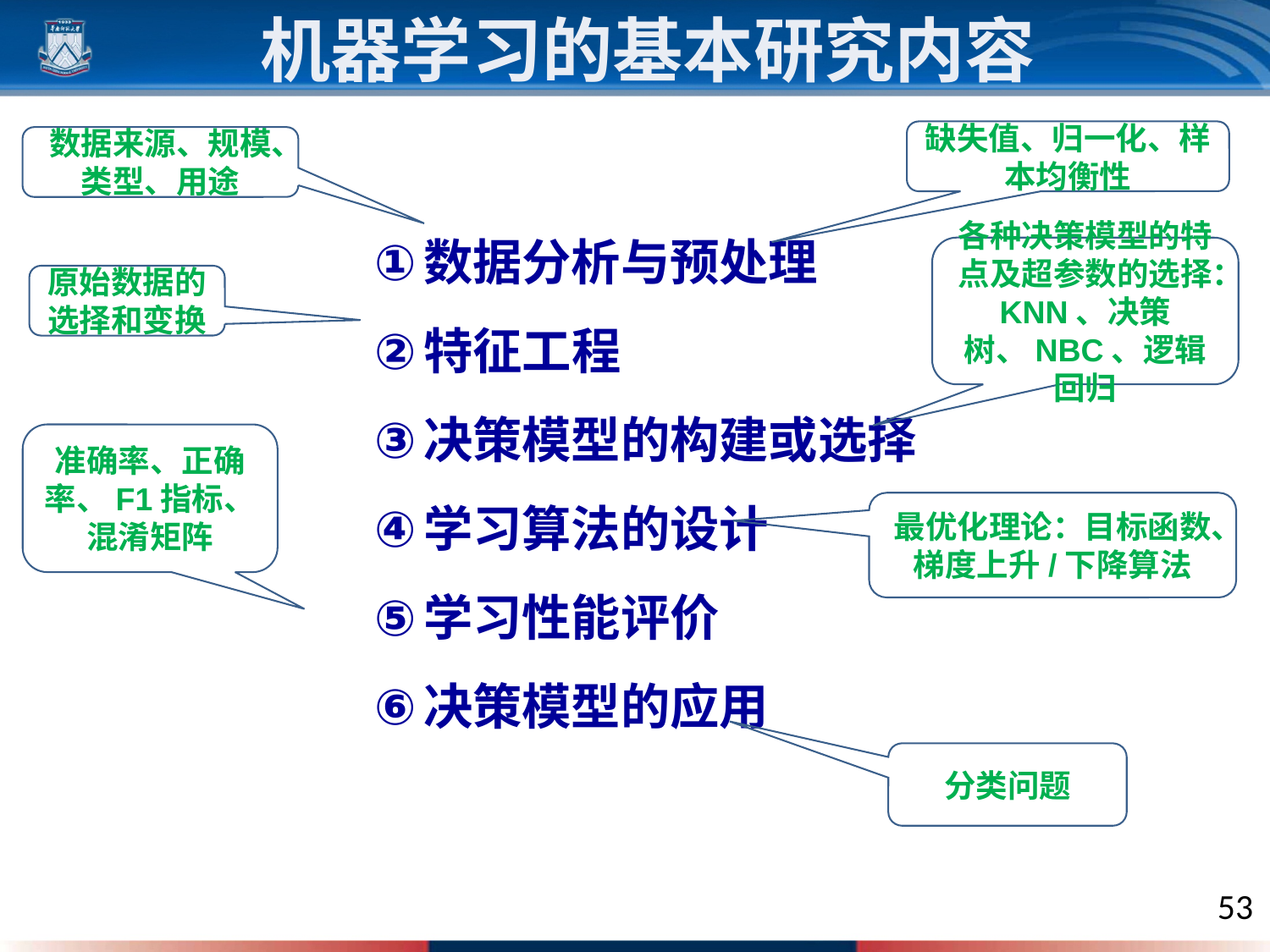

机器学习的基本研究内容
缺失值、归一化、样本均衡性
数据来源、规模、类型、用途
数据分析与预处理
特征工程
决策模型的构建或选择
学习算法的设计
学习性能评价
决策模型的应用
各种决策模型的特点及超参数的选择：KNN、决策树、NBC、逻辑回归
原始数据的选择和变换
准确率、正确率、F1指标、混淆矩阵
最优化理论：目标函数、梯度上升/下降算法
分类问题